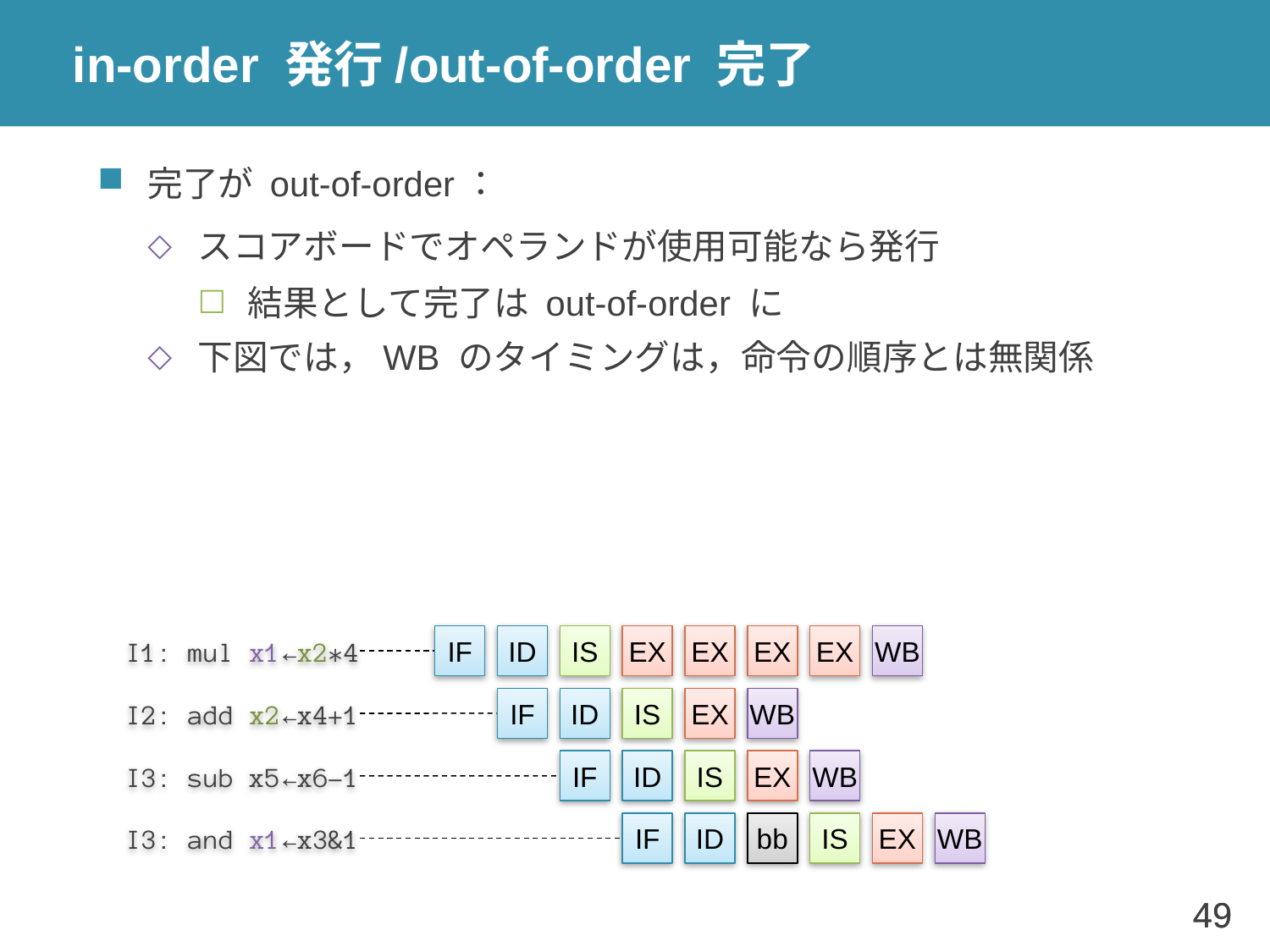

# in-order 発行/out-of-order 完了
完了が out-of-order：
スコアボードでオペランドが使用可能なら発行
結果として完了は out-of-order に
下図では，WB のタイミングは，命令の順序とは無関係

I1: mul x1←x2*4
IF
ID
IS
EX
EX
EX
EX
WB
I2: add x2←x4+1
IF
ID
IS
EX
WB
I3: sub x5←x6-1
IF
ID
IS
EX
WB
I3: and x1←x3&1
IF
ID
bb
IS
EX
WB